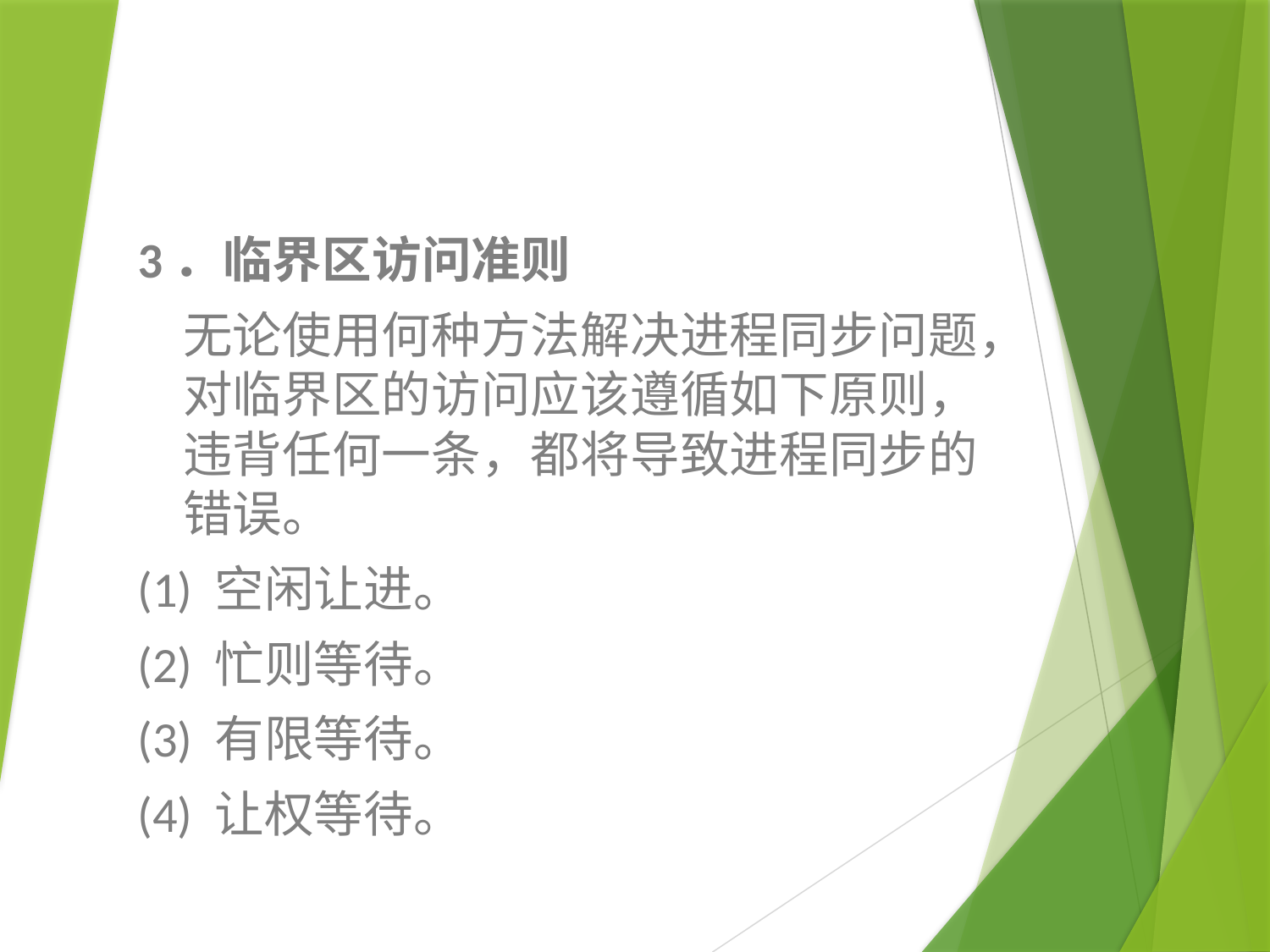

#
3．临界区访问准则
	无论使用何种方法解决进程同步问题，对临界区的访问应该遵循如下原则，违背任何一条，都将导致进程同步的错误。
(1) 空闲让进。
(2) 忙则等待。
(3) 有限等待。
(4) 让权等待。